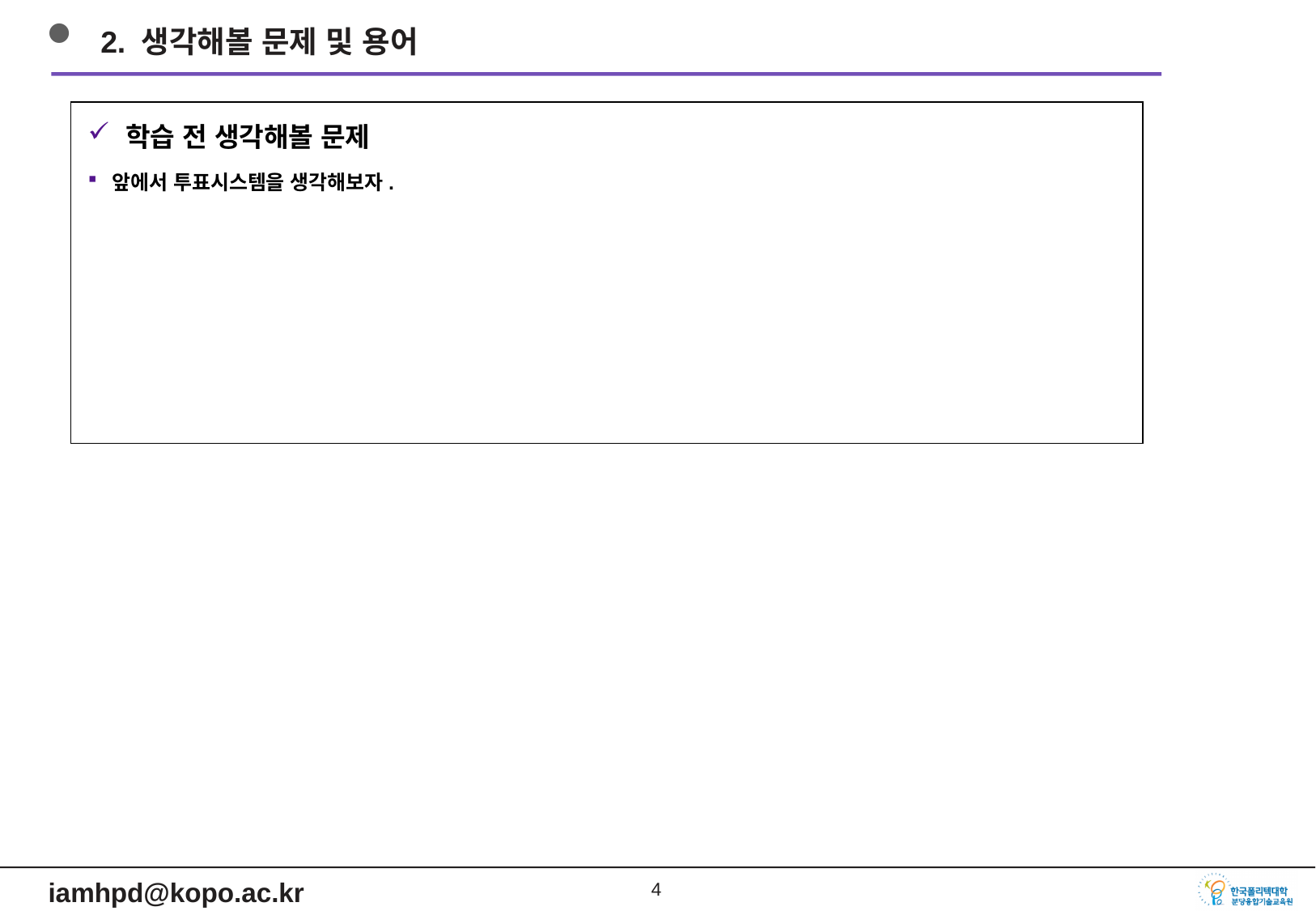

2. 생각해볼 문제 및 용어
학습 전 생각해볼 문제
앞에서 투표시스템을 생각해보자.
4